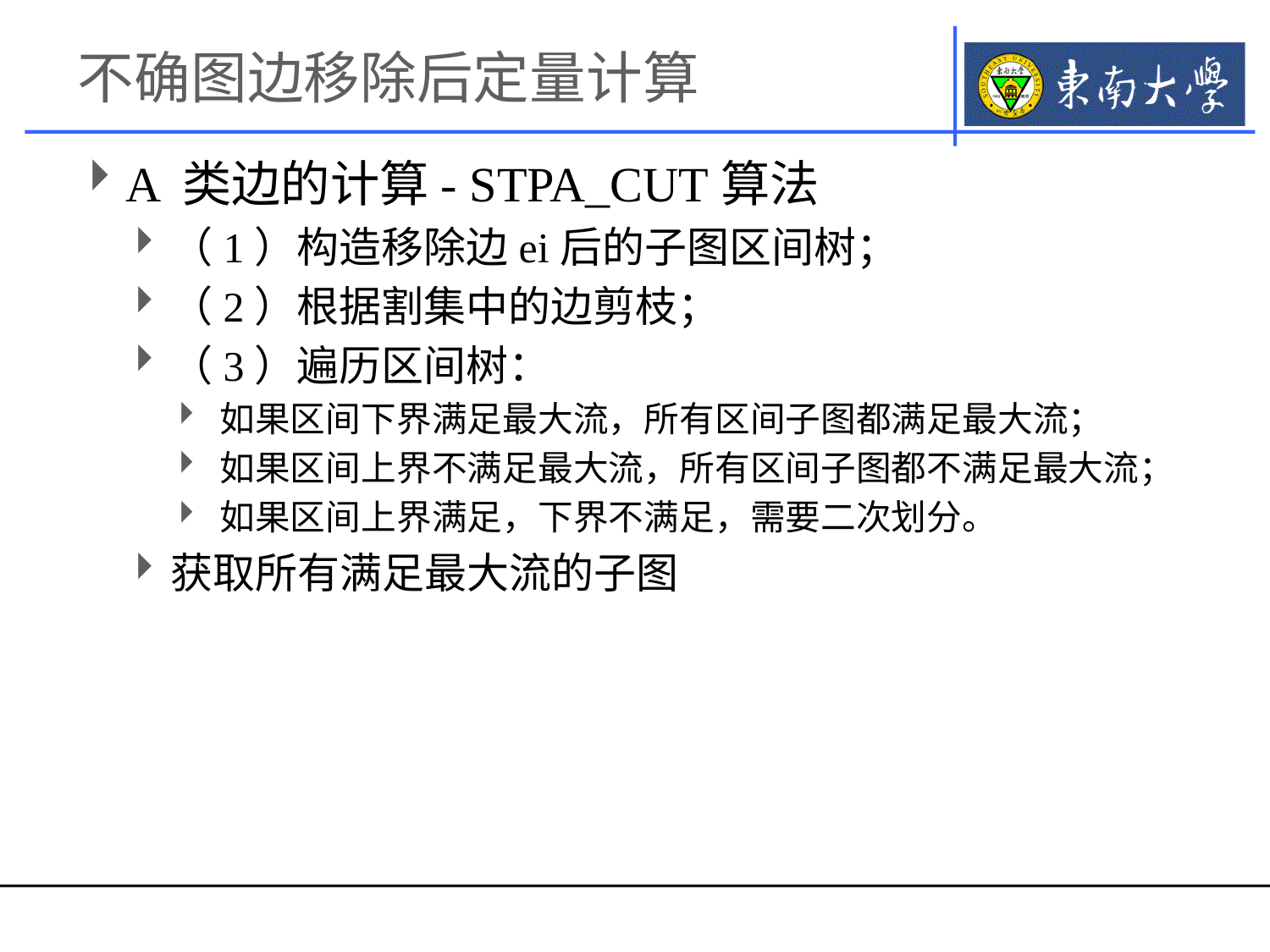

# 不确图边移除后定量计算
A 类边的计算- STPA_CUT算法
（1）构造移除边ei后的子图区间树；
（2）根据割集中的边剪枝；
（3）遍历区间树：
如果区间下界满足最大流，所有区间子图都满足最大流；
如果区间上界不满足最大流，所有区间子图都不满足最大流；
如果区间上界满足，下界不满足，需要二次划分。
获取所有满足最大流的子图